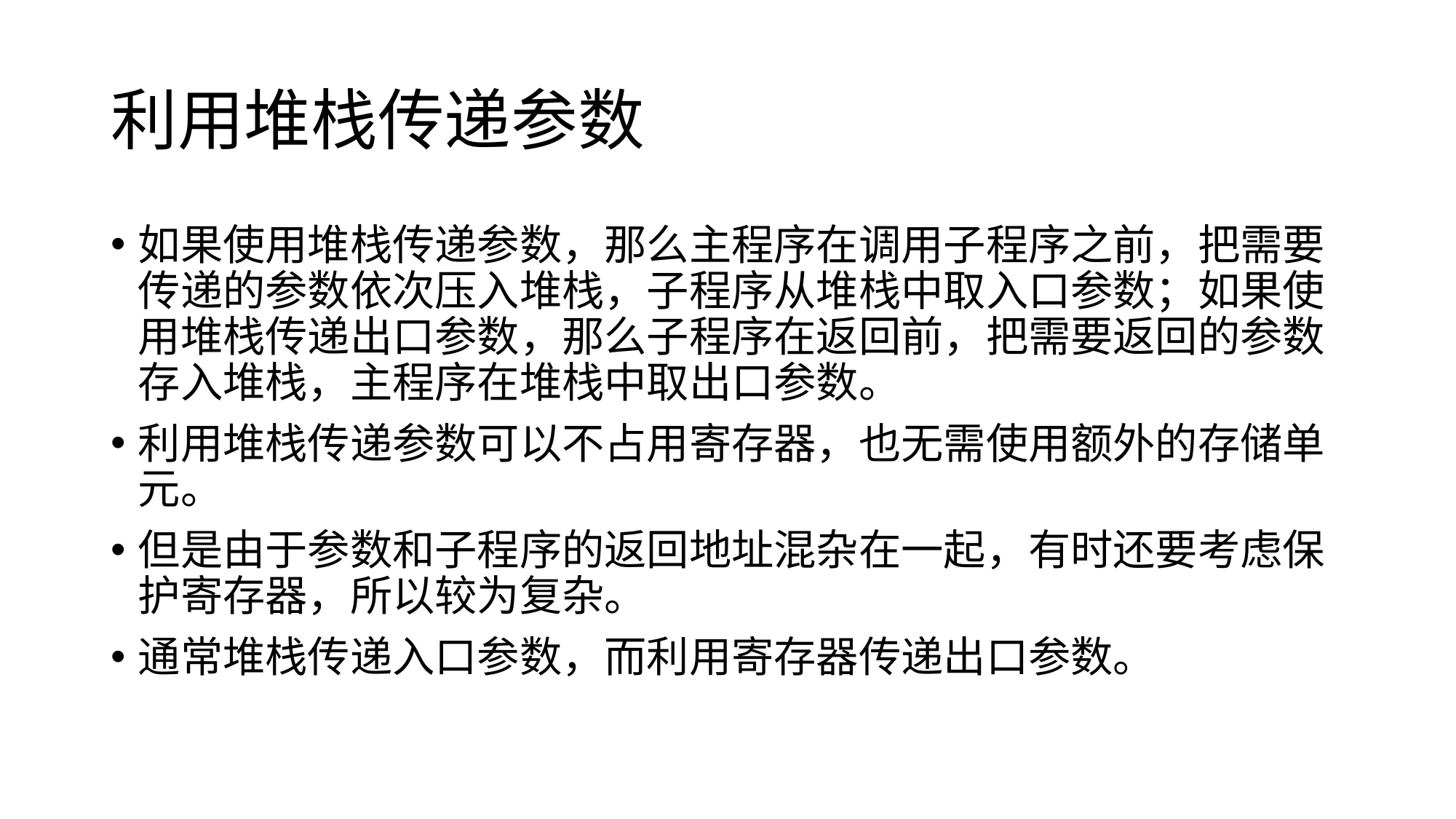

# 利用堆栈传递参数
如果使用堆栈传递参数，那么主程序在调用子程序之前，把需要传递的参数依次压入堆栈，子程序从堆栈中取入口参数；如果使用堆栈传递出口参数，那么子程序在返回前，把需要返回的参数存入堆栈，主程序在堆栈中取出口参数。
利用堆栈传递参数可以不占用寄存器，也无需使用额外的存储单元。
但是由于参数和子程序的返回地址混杂在一起，有时还要考虑保护寄存器，所以较为复杂。
通常堆栈传递入口参数，而利用寄存器传递出口参数。